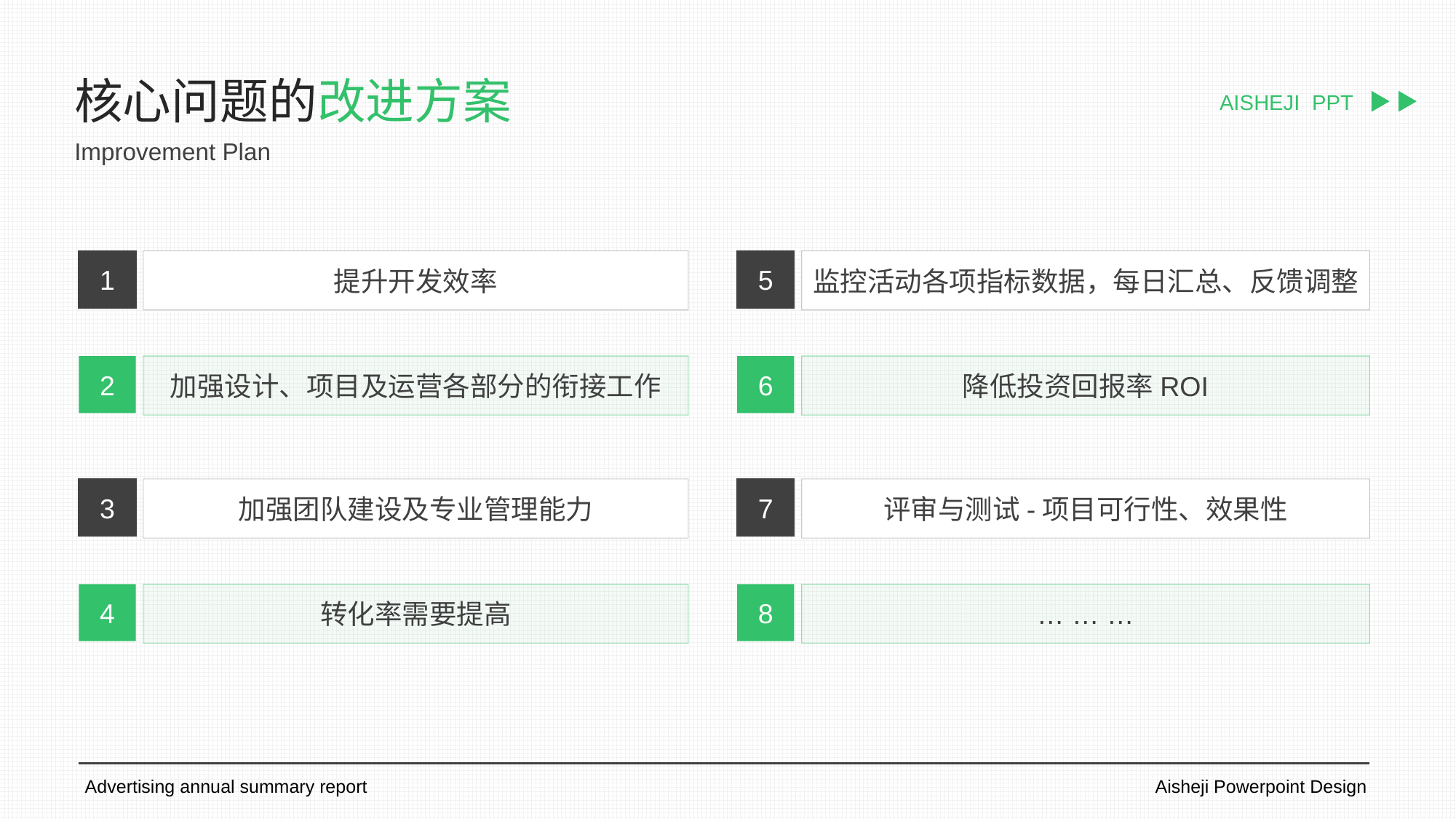

核心问题的改进方案
AISHEJI  PPT

Improvement Plan
提升开发效率
1
加强设计、项目及运营各部分的衔接工作
2
加强团队建设及专业管理能力
3
转化率需要提高
4
监控活动各项指标数据，每日汇总、反馈调整
5
降低投资回报率ROI
6
评审与测试-项目可行性、效果性
7
… … …
8
Advertising annual summary report
Aisheji Powerpoint Design